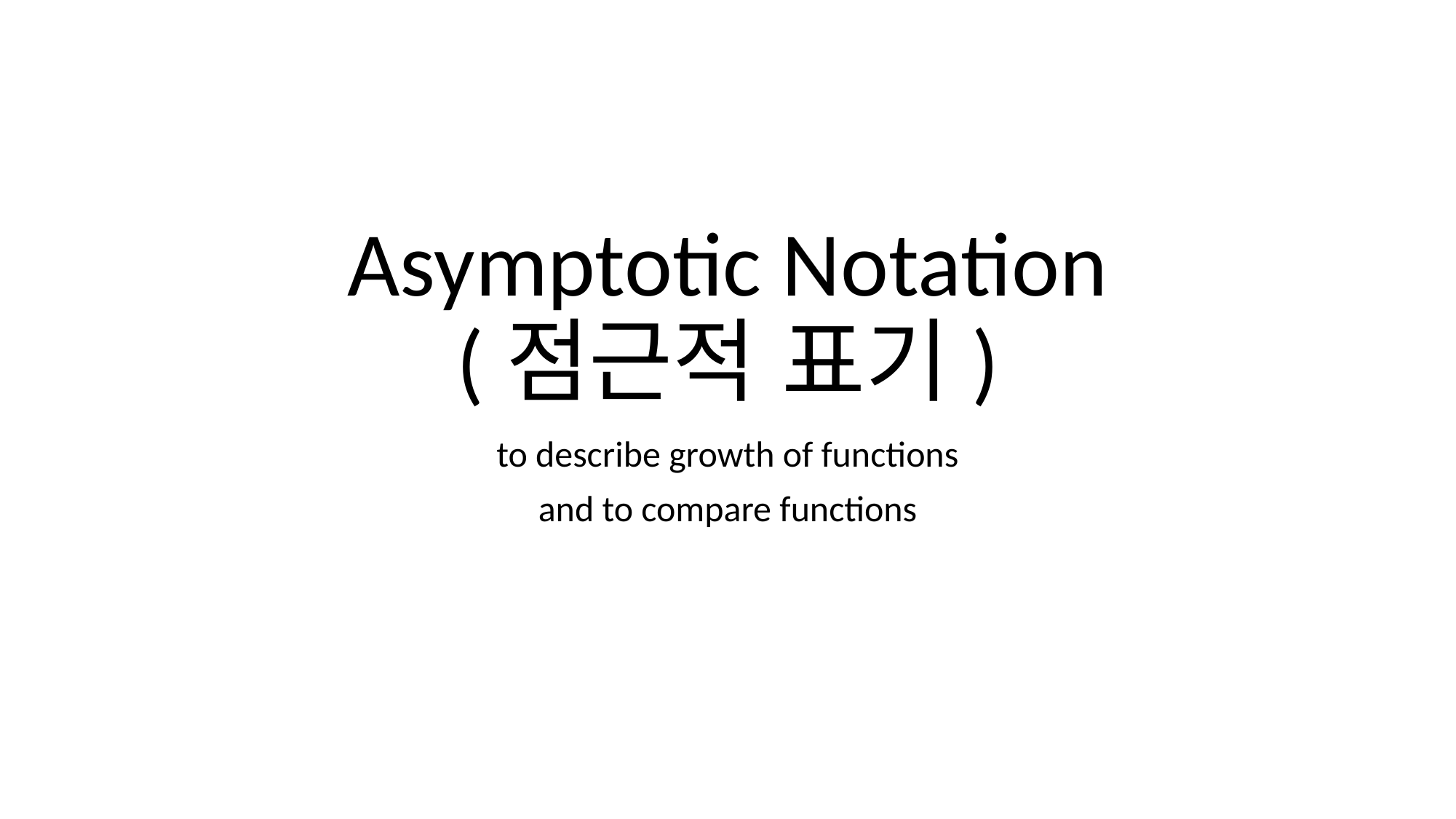

# Asymptotic Notation (점근적 표기)
to describe growth of functions
and to compare functions